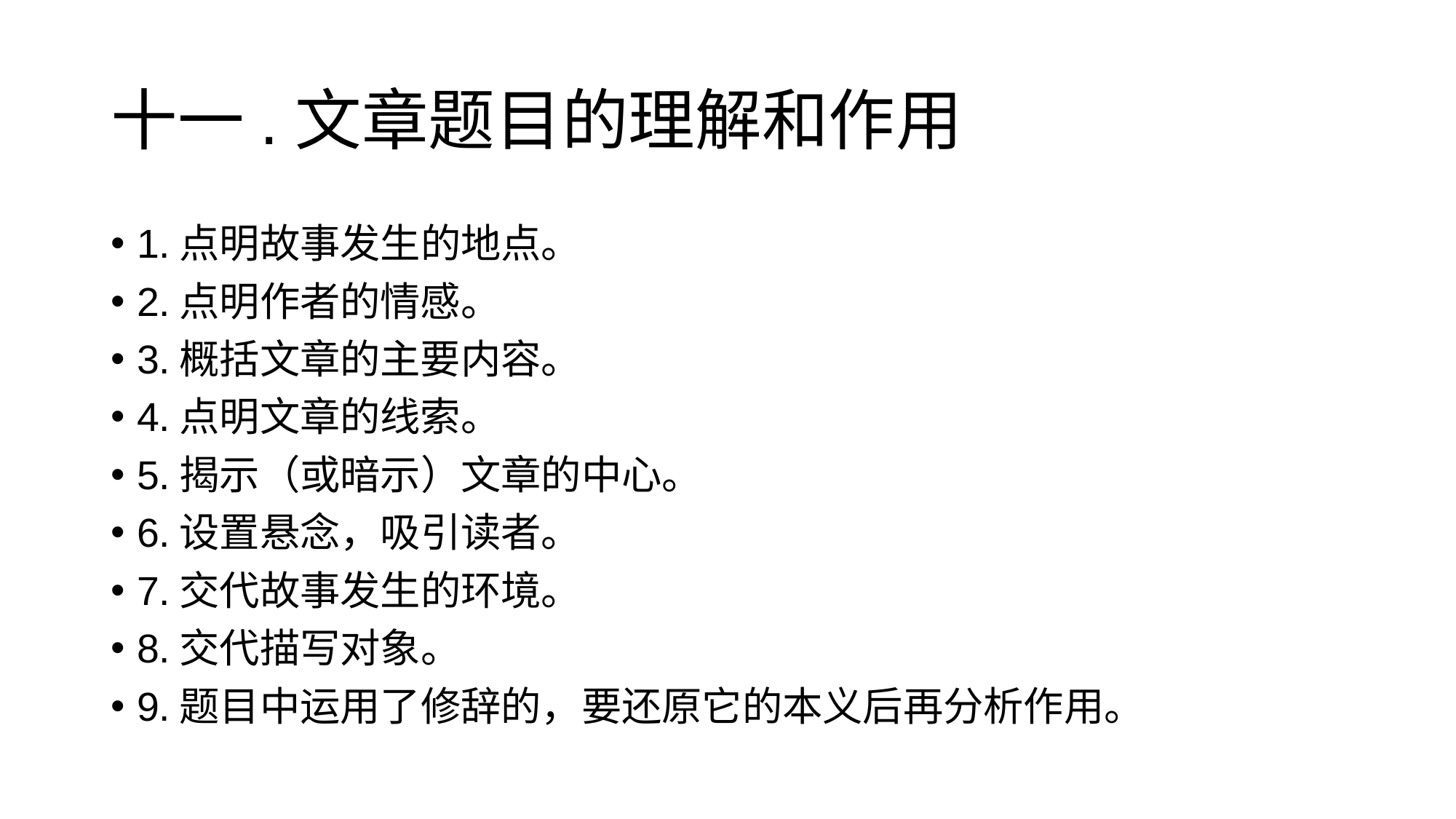

# 十一.文章题目的理解和作用
1.点明故事发生的地点。
2.点明作者的情感。
3.概括文章的主要内容。
4.点明文章的线索。
5.揭示（或暗示）文章的中心。
6.设置悬念，吸引读者。
7.交代故事发生的环境。
8.交代描写对象。
9.题目中运用了修辞的，要还原它的本义后再分析作用。